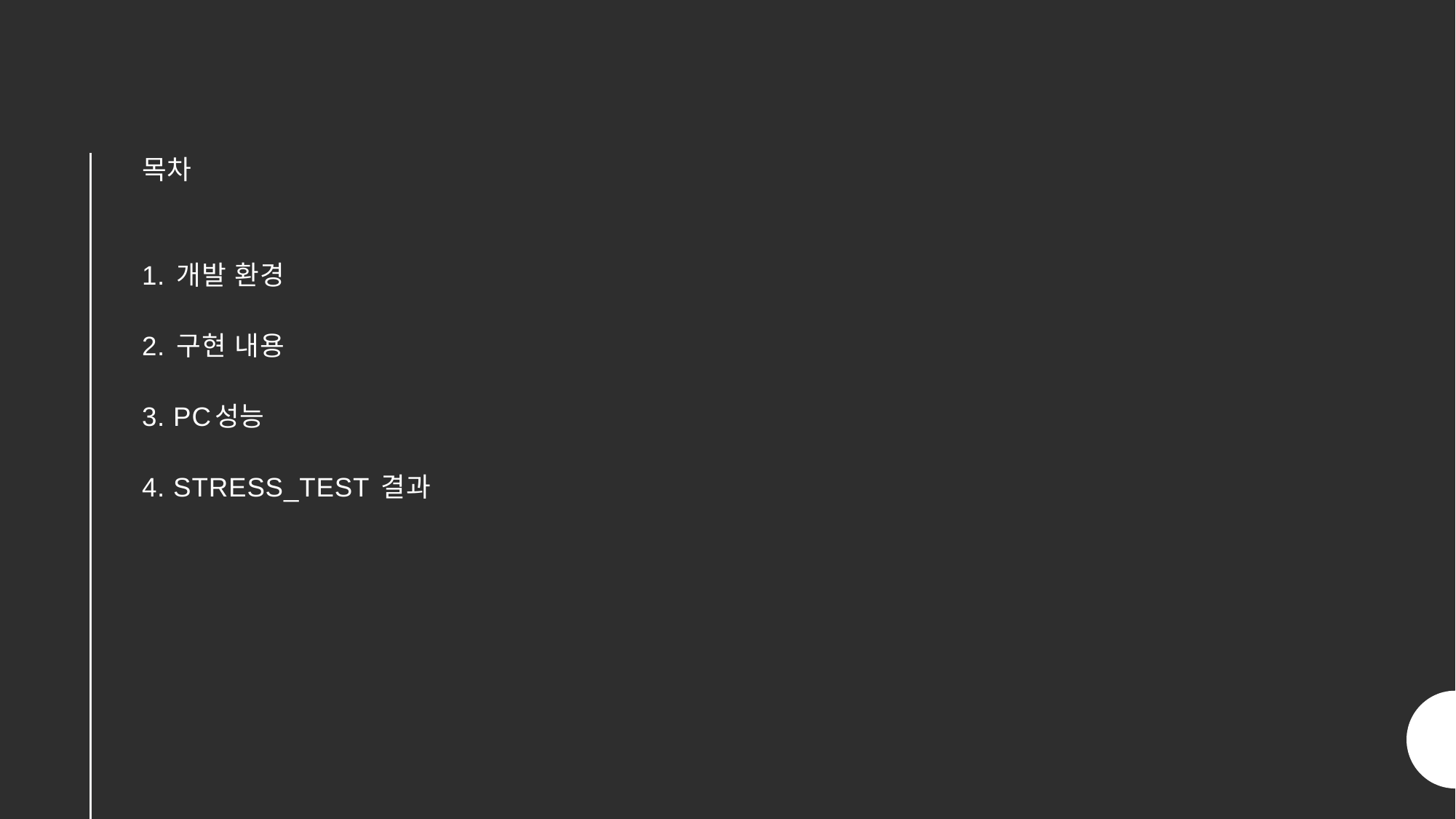

# 목차 1. 개발 환경 2. 구현 내용 3. PC성능 4. STRESS_TEST 결과